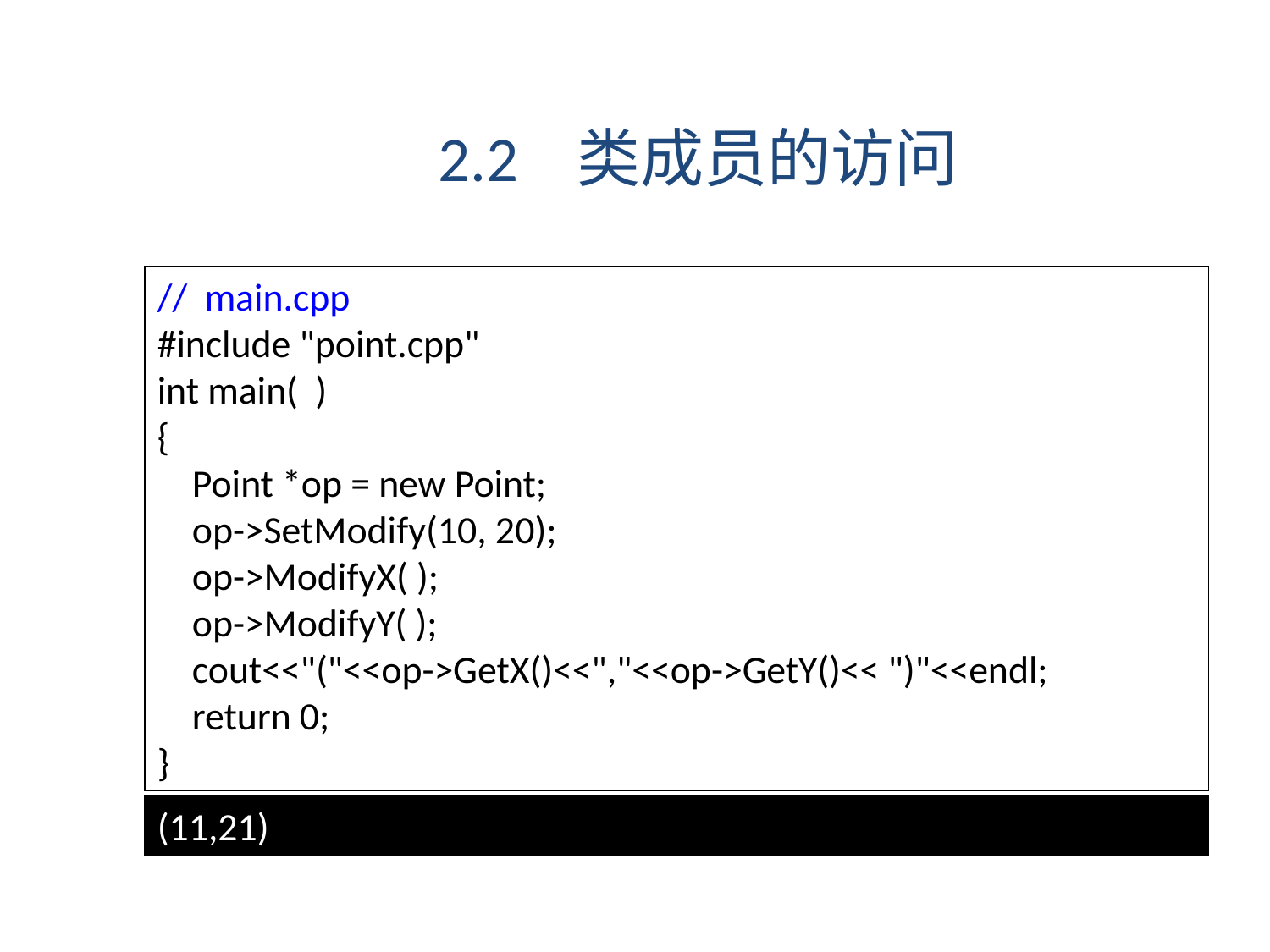

2.2   类成员的访问
//  main.cpp
#include "point.cpp"
int main(  )
{
    Point *op = new Point;
    op->SetModify(10, 20);
    op->ModifyX( );
    op->ModifyY( );
    cout<<"("<<op->GetX()<<","<<op->GetY()<< ")"<<endl;
    return 0;
}
(11,21)